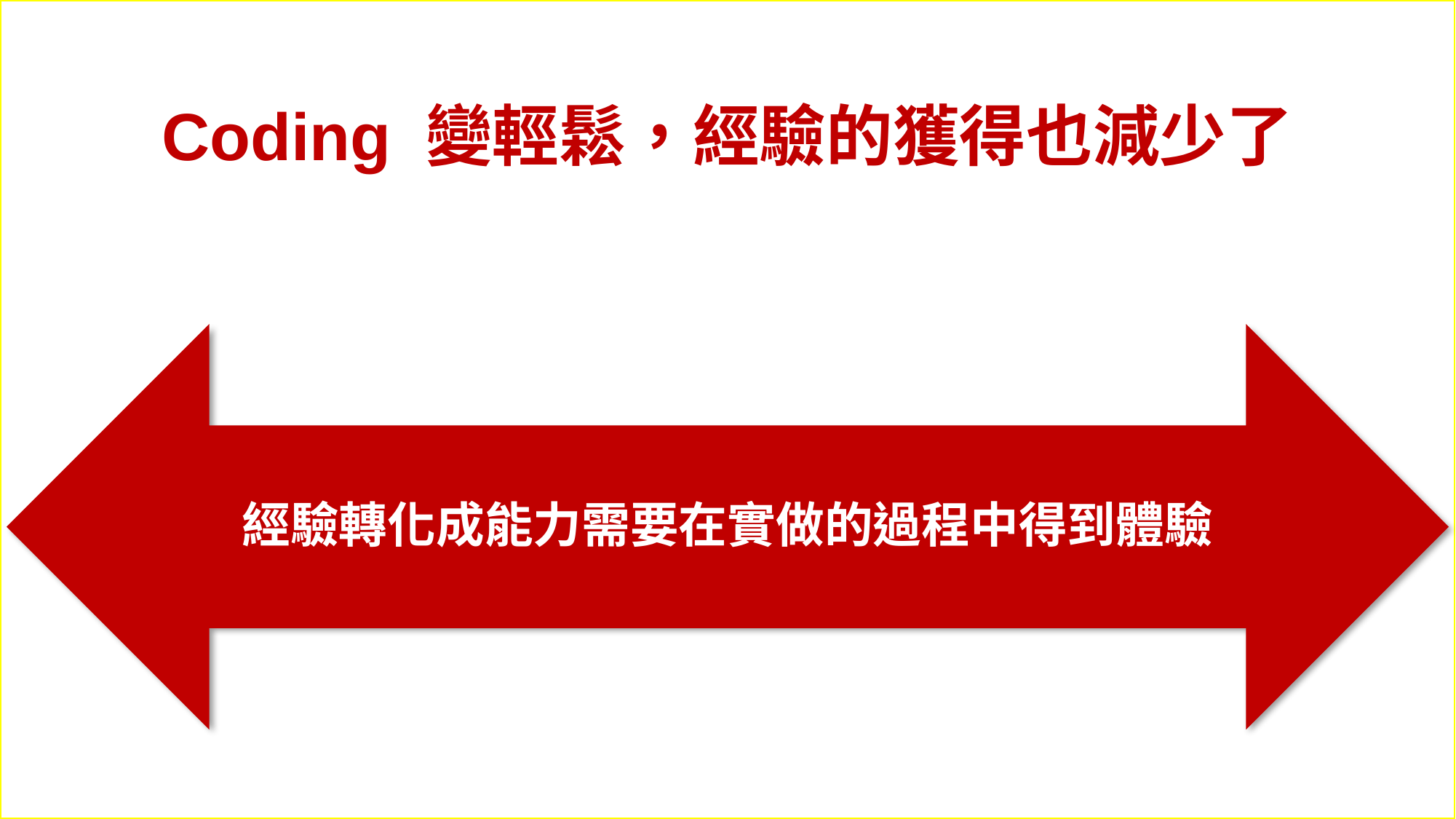

# Coding 變輕鬆，經驗的獲得也減少了

經驗轉化成能力需要在實做的過程中得到體驗